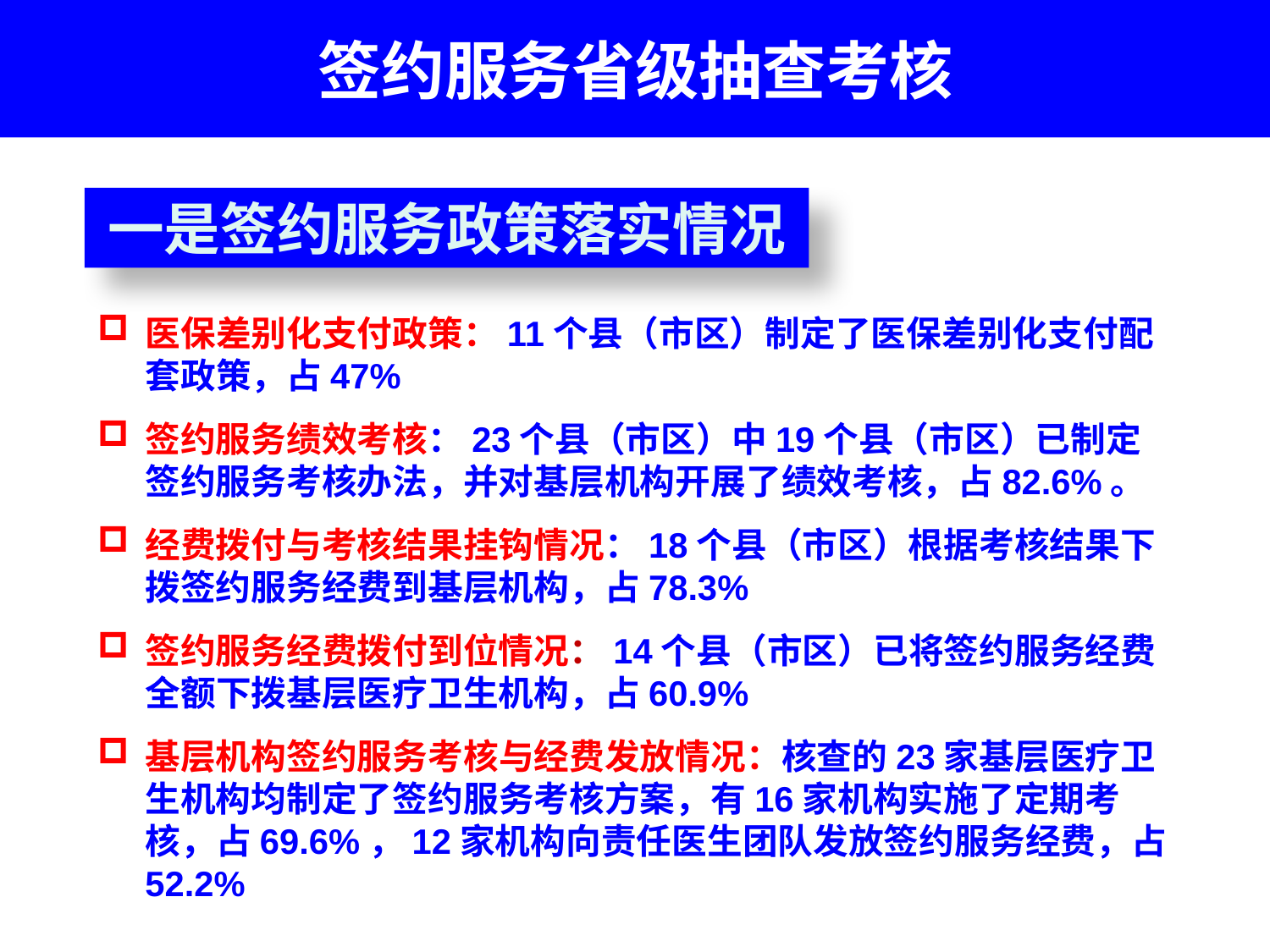

签约服务省级抽查考核
一是签约服务政策落实情况
杭州市
医保差别化支付政策：11个县（市区）制定了医保差别化支付配套政策，占47%
签约服务绩效考核：23个县（市区）中19个县（市区）已制定签约服务考核办法，并对基层机构开展了绩效考核，占82.6%。
经费拨付与考核结果挂钩情况：18个县（市区）根据考核结果下拨签约服务经费到基层机构，占78.3%
签约服务经费拨付到位情况：14个县（市区）已将签约服务经费全额下拨基层医疗卫生机构，占60.9%
基层机构签约服务考核与经费发放情况：核查的23家基层医疗卫生机构均制定了签约服务考核方案，有16家机构实施了定期考核，占69.6%，12家机构向责任医生团队发放签约服务经费，占52.2%